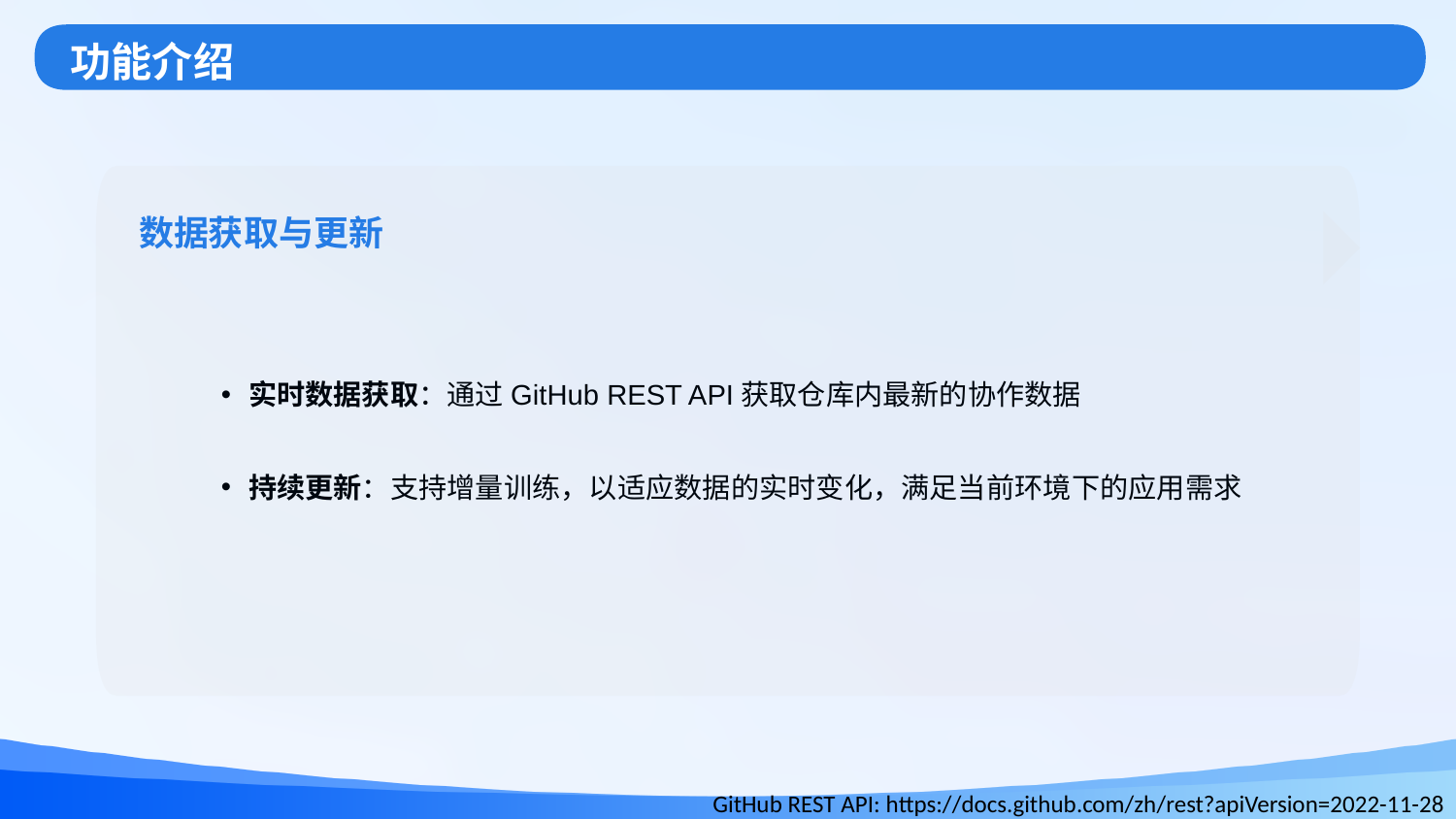

功能介绍

数据获取与更新

实时数据获取：通过GitHub REST API获取仓库内最新的协作数据
持续更新：支持增量训练，以适应数据的实时变化，满足当前环境下的应用需求
GitHub REST API: https://docs.github.com/zh/rest?apiVersion=2022-11-28